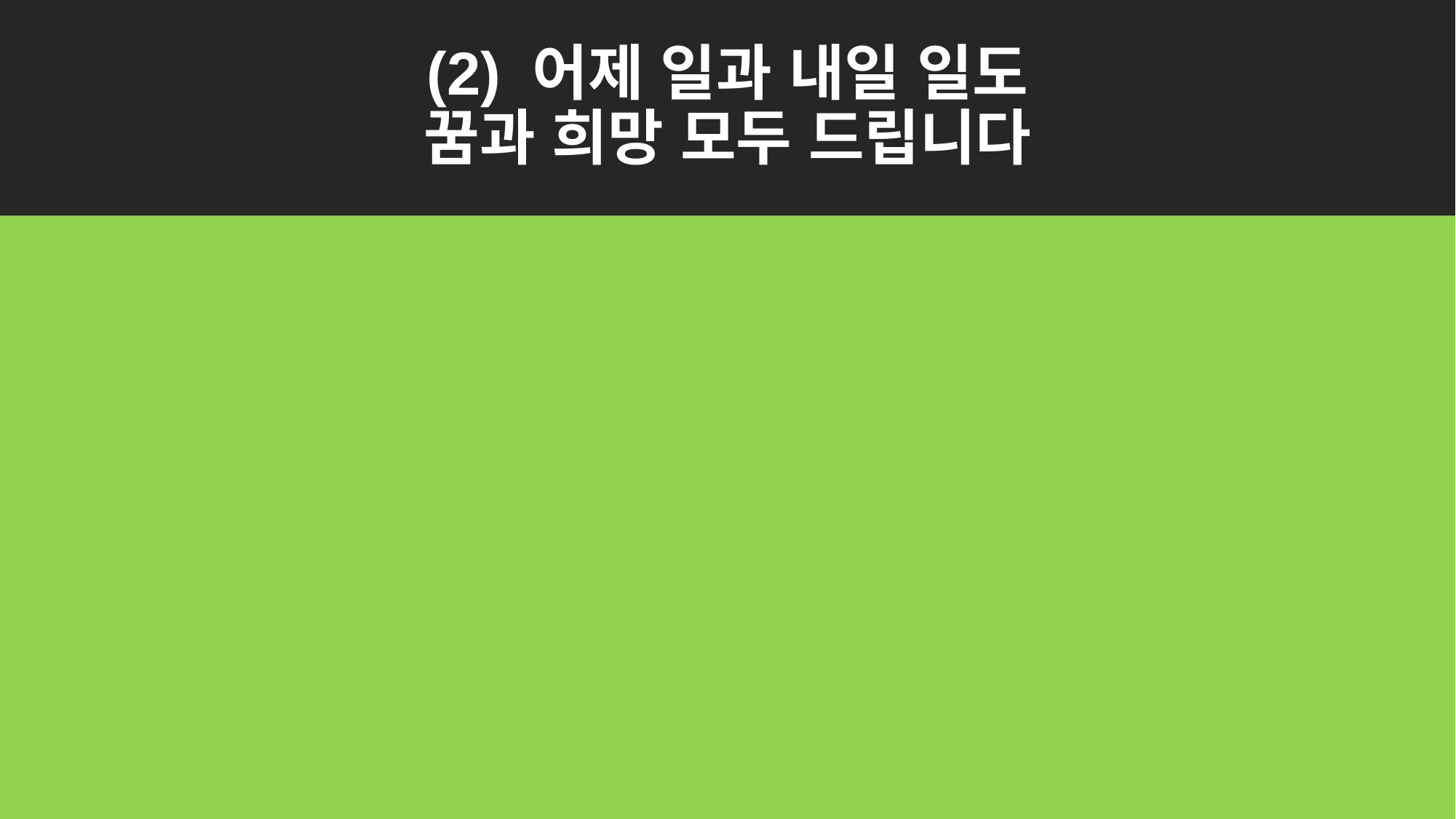

# (2) 어제 일과 내일 일도 꿈과 희망 모두 드립니다